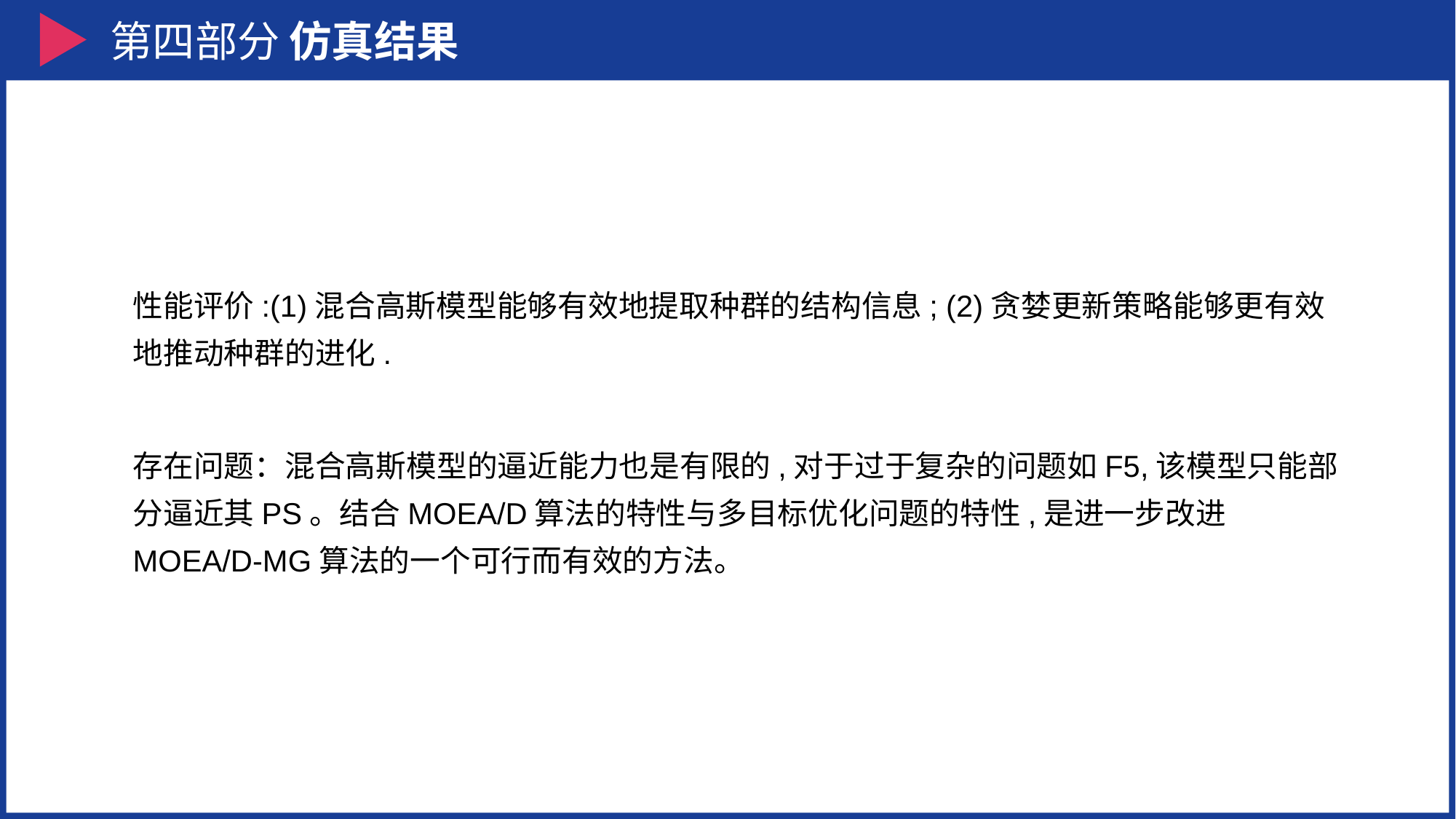

第四部分 仿真结果
性能评价:(1)混合高斯模型能够有效地提取种群的结构信息; (2)贪婪更新策略能够更有效地推动种群的进化.

存在问题：混合高斯模型的逼近能力也是有限的,对于过于复杂的问题如F5,该模型只能部分逼近其PS。结合MOEA/D算法的特性与多目标优化问题的特性,是进一步改进MOEA/D-MG算法的一个可行而有效的方法。